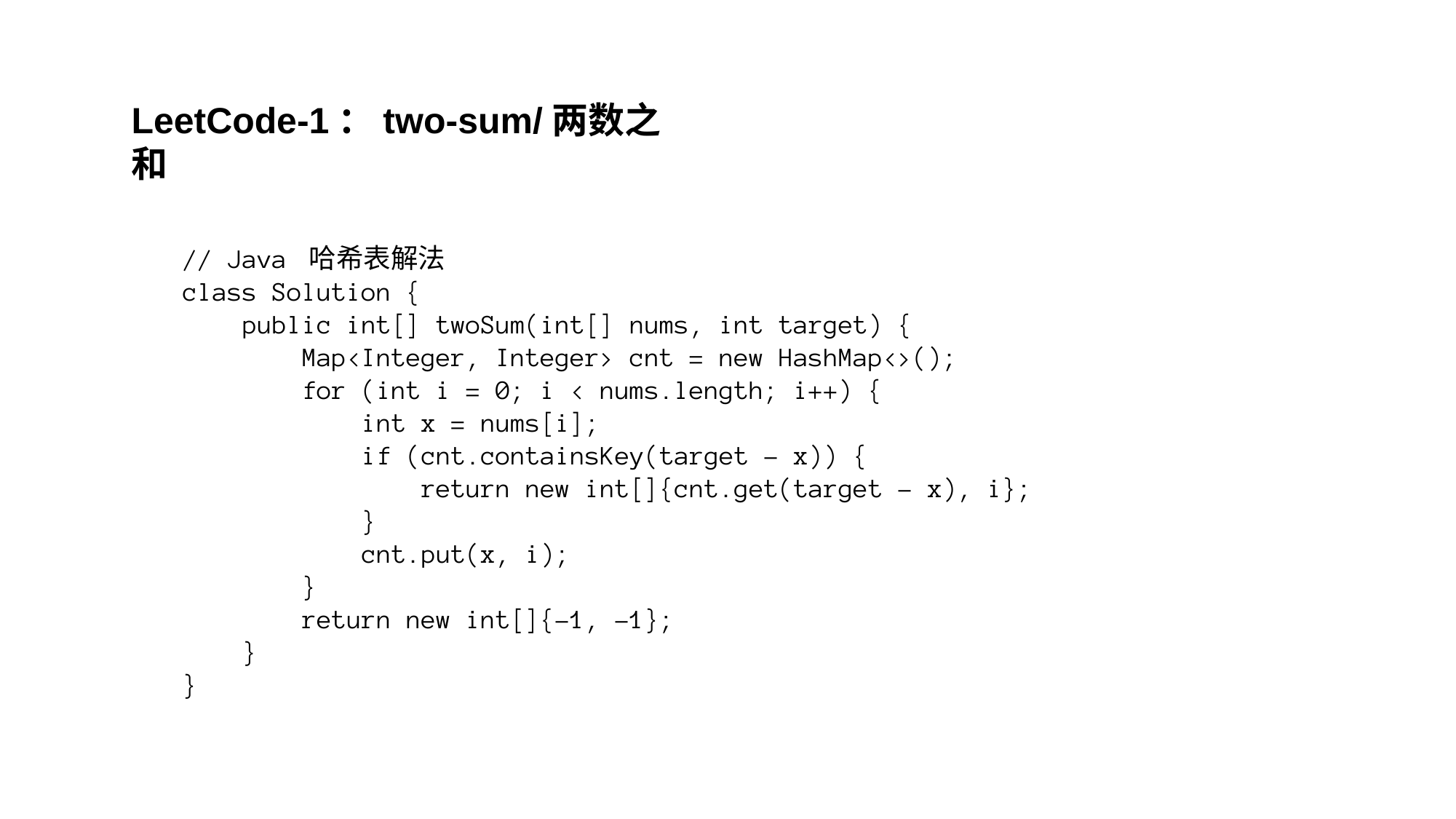

LeetCode-1：two-sum/两数之和
// Java 哈希表解法
class Solution {
    public int[] twoSum(int[] nums, int target) {
        Map<Integer, Integer> cnt = new HashMap<>();
        for (int i = 0; i < nums.length; i++) {
            int x = nums[i];
            if (cnt.containsKey(target - x)) {
                return new int[]{cnt.get(target - x), i};
            }
            cnt.put(x, i);
        }
        return new int[]{-1, -1};
    }
}